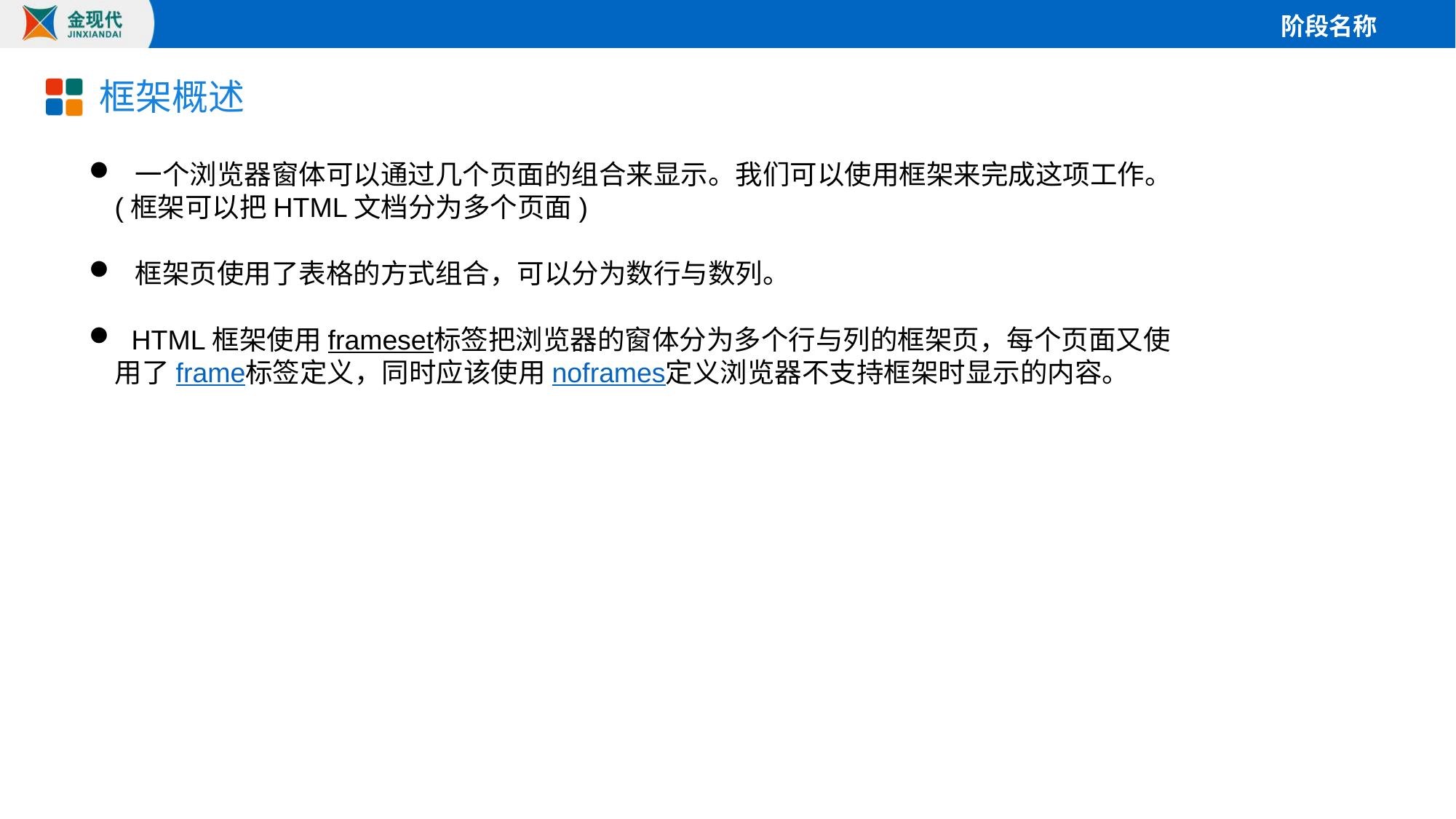

# 框架概述
  一个浏览器窗体可以通过几个页面的组合来显示。我们可以使用框架来完成这项工作。(框架可以把HTML文档分为多个页面)
  框架页使用了表格的方式组合，可以分为数行与数列。
  HTML框架使用frameset标签把浏览器的窗体分为多个行与列的框架页，每个页面又使用了frame标签定义，同时应该使用noframes定义浏览器不支持框架时显示的内容。